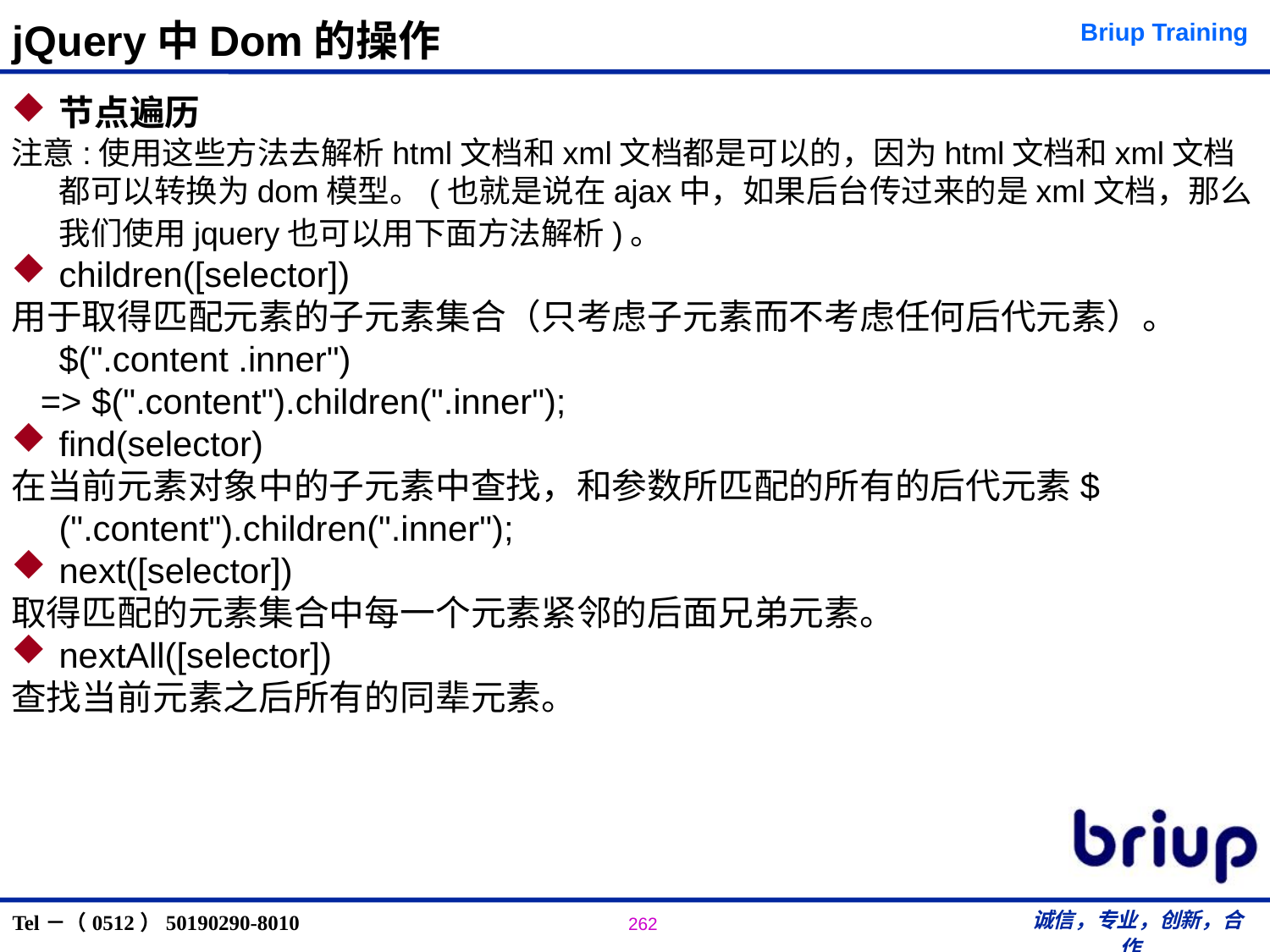

# jQuery中Dom的操作
节点遍历
注意:使用这些方法去解析html文档和xml文档都是可以的，因为html文档和xml文档都可以转换为dom模型。(也就是说在ajax中，如果后台传过来的是xml文档，那么我们使用jquery也可以用下面方法解析)。
children([selector])
用于取得匹配元素的子元素集合（只考虑子元素而不考虑任何后代元素）。
	$(".content .inner")
   => $(".content").children(".inner");
find(selector)
在当前元素对象中的子元素中查找，和参数所匹配的所有的后代元素$(".content").children(".inner");
next([selector])
取得匹配的元素集合中每一个元素紧邻的后面兄弟元素。
nextAll([selector])
查找当前元素之后所有的同辈元素。